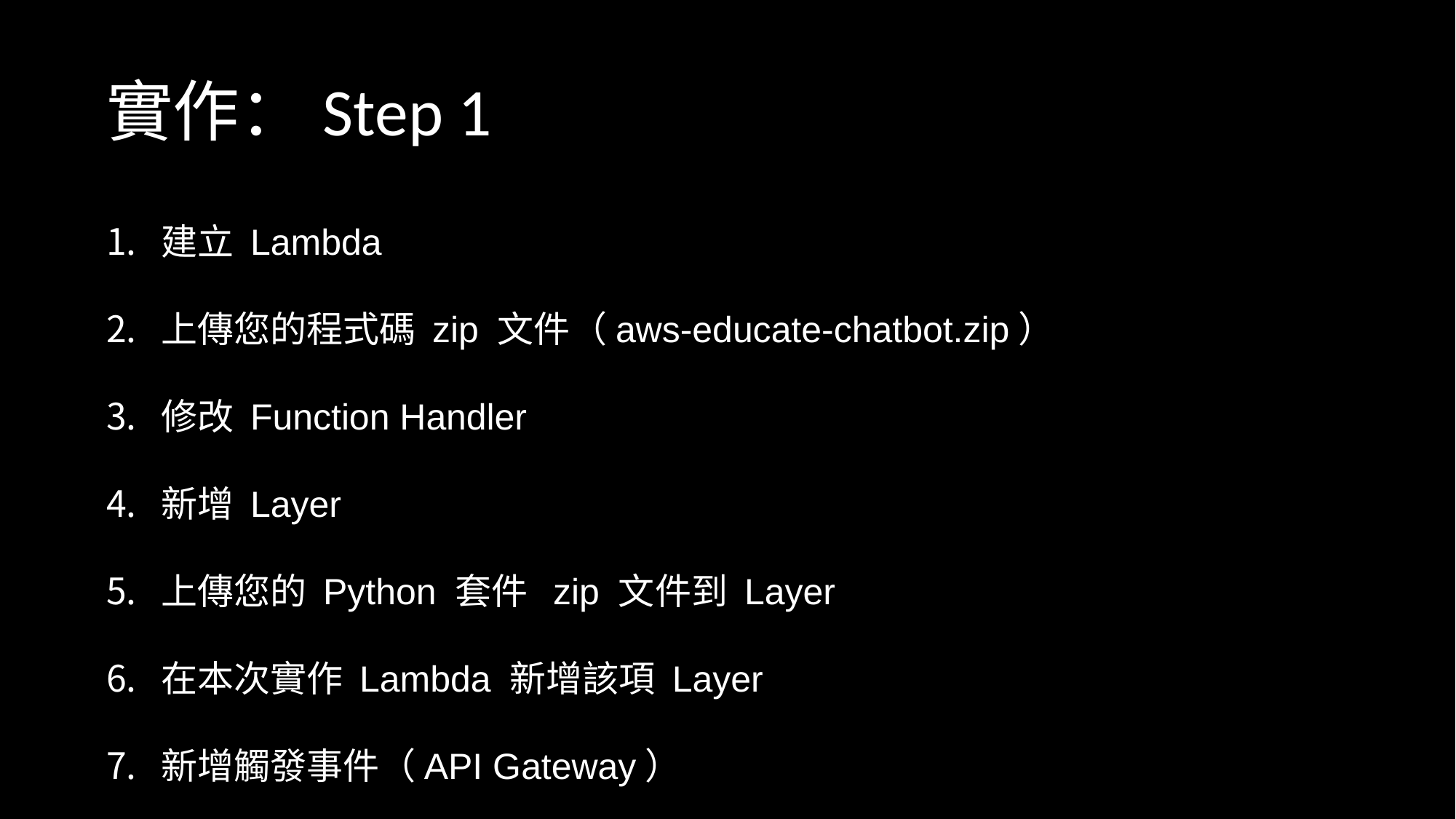

實作：Step 1
建立 Lambda
上傳您的程式碼 zip 文件（aws-educate-chatbot.zip）
修改 Function Handler
新增 Layer
上傳您的 Python 套件  zip 文件到 Layer
在本次實作 Lambda 新增該項 Layer
新增觸發事件（API Gateway）